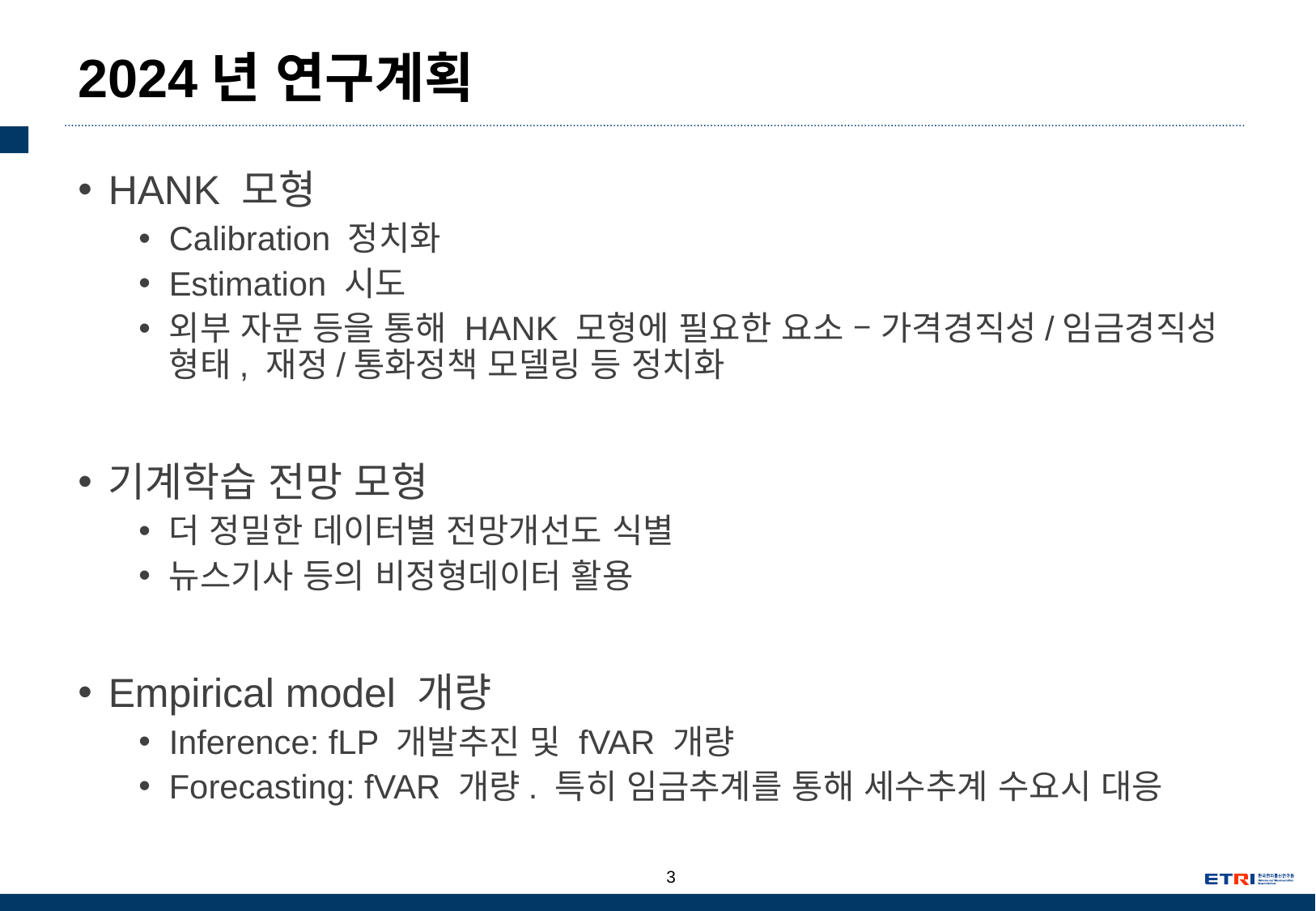

# 2024년 연구계획
HANK 모형
Calibration 정치화
Estimation 시도
외부 자문 등을 통해 HANK 모형에 필요한 요소 – 가격경직성/임금경직성 형태, 재정/통화정책 모델링 등 정치화

기계학습 전망 모형
더 정밀한 데이터별 전망개선도 식별
뉴스기사 등의 비정형데이터 활용

Empirical model 개량
Inference: fLP 개발추진 및 fVAR 개량
Forecasting: fVAR 개량. 특히 임금추계를 통해 세수추계 수요시 대응